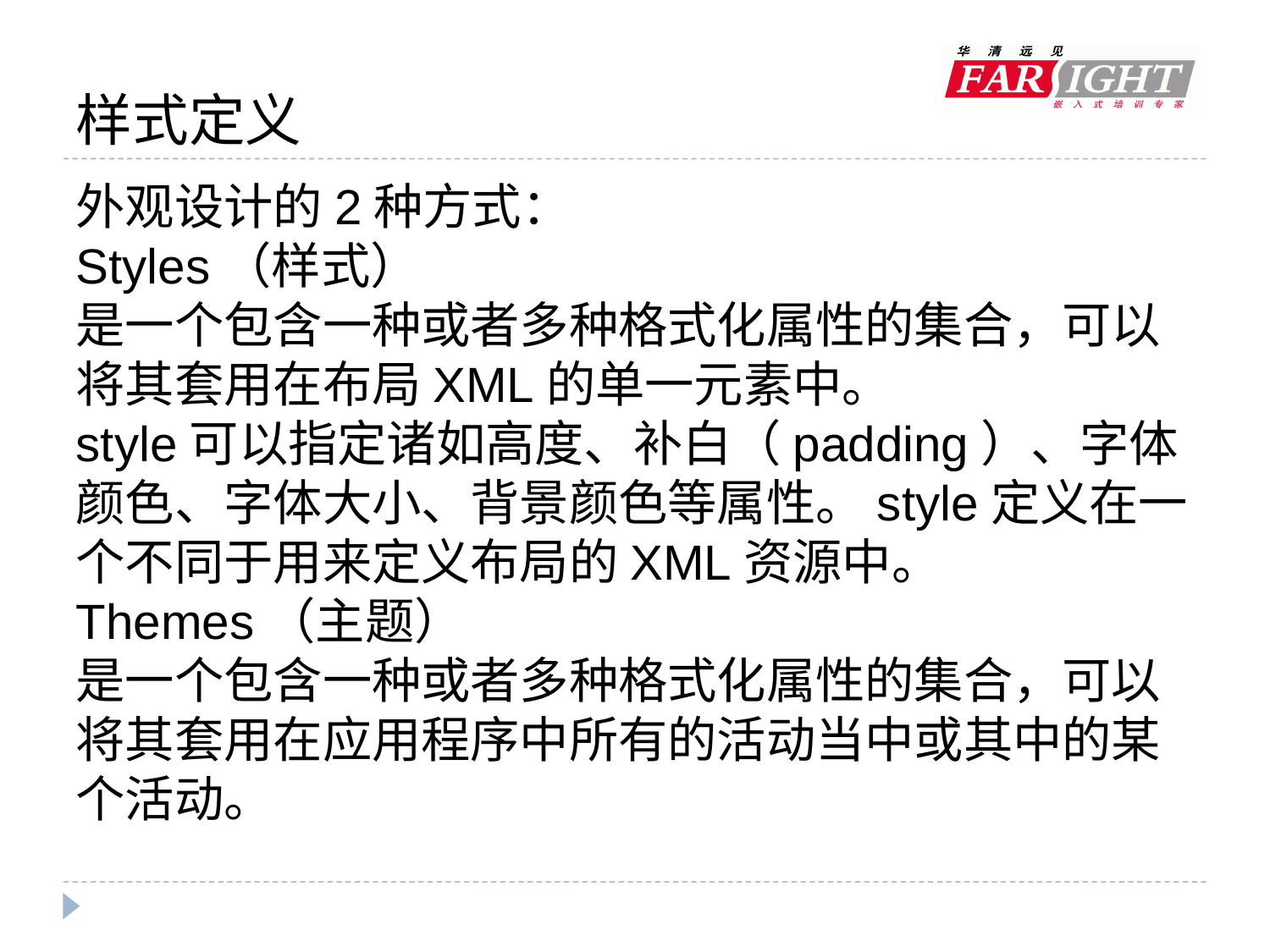

# 样式定义
外观设计的2种方式：
Styles（样式）
是一个包含一种或者多种格式化属性的集合，可以将其套用在布局XML的单一元素中。
style可以指定诸如高度、补白（padding）、字体颜色、字体大小、背景颜色等属性。style定义在一个不同于用来定义布局的XML资源中。
Themes（主题）
是一个包含一种或者多种格式化属性的集合，可以将其套用在应用程序中所有的活动当中或其中的某个活动。